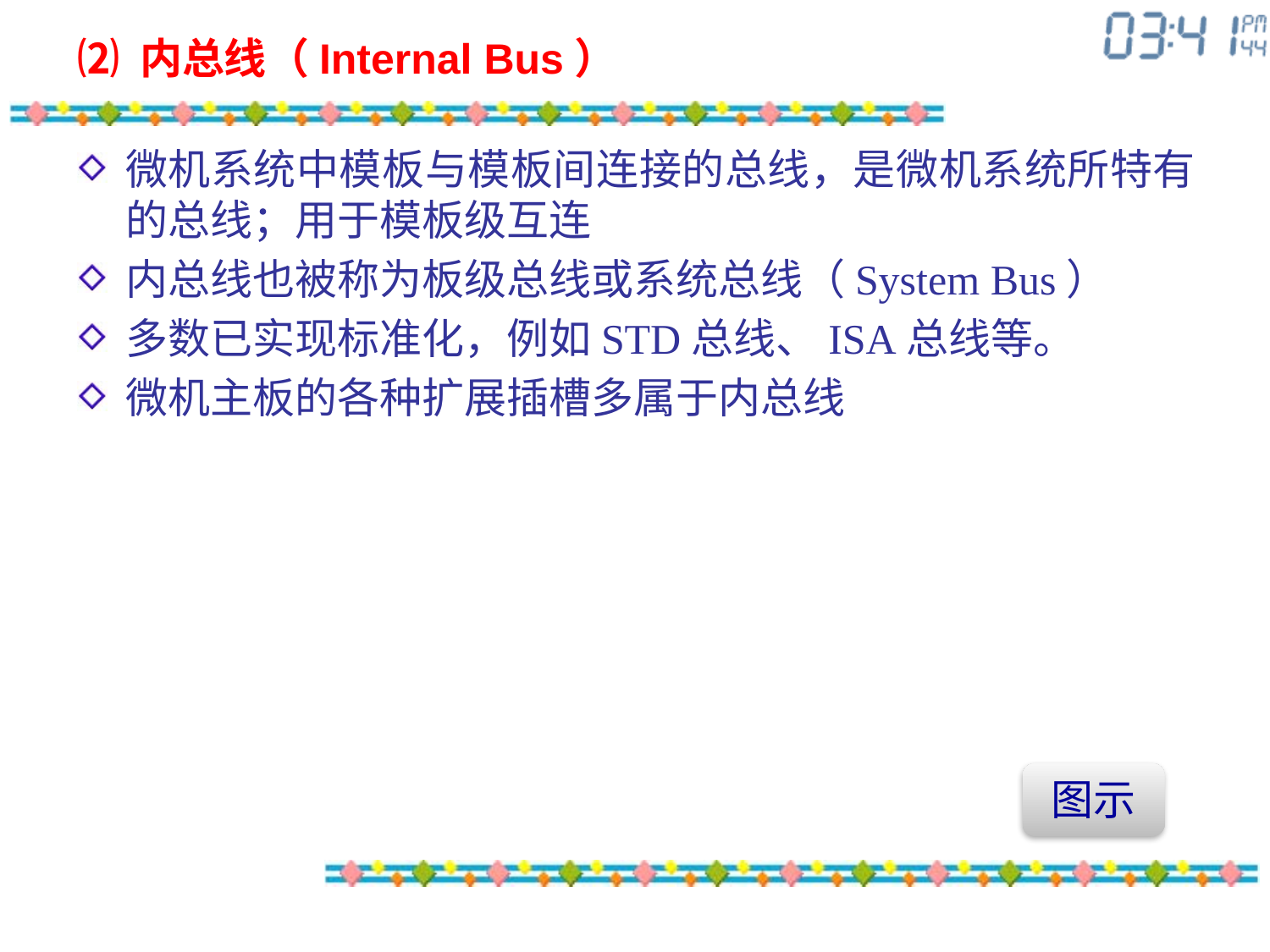

# ⑵ 内总线（Internal Bus）
微机系统中模板与模板间连接的总线，是微机系统所特有的总线；用于模板级互连
内总线也被称为板级总线或系统总线（System Bus）
多数已实现标准化，例如STD总线、ISA总线等。
微机主板的各种扩展插槽多属于内总线
图示